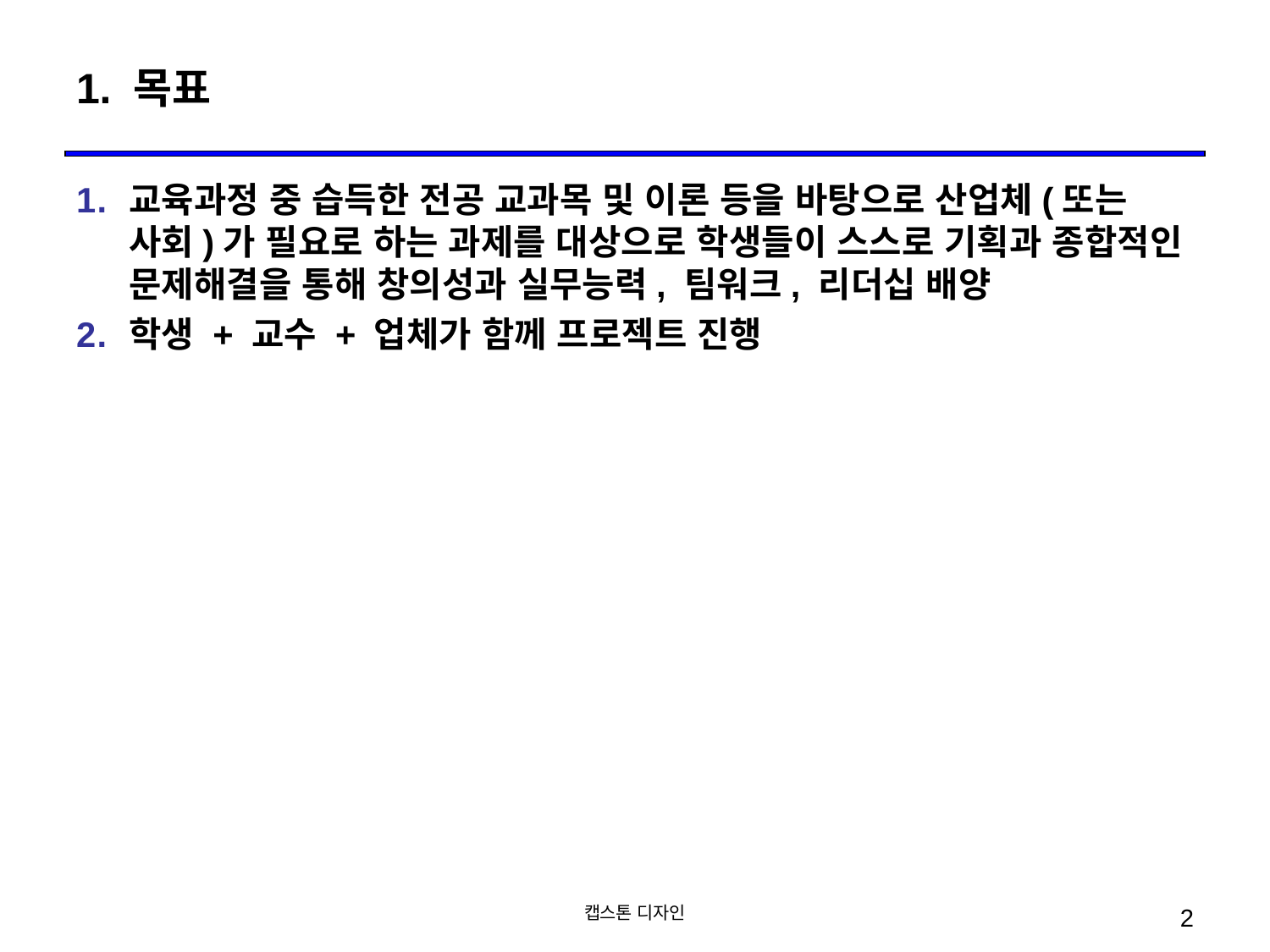

# 1. 목표
교육과정 중 습득한 전공 교과목 및 이론 등을 바탕으로 산업체(또는 사회)가 필요로 하는 과제를 대상으로 학생들이 스스로 기획과 종합적인 문제해결을 통해 창의성과 실무능력, 팀워크, 리더십 배양
학생 + 교수 + 업체가 함께 프로젝트 진행
캡스톤 디자인
2